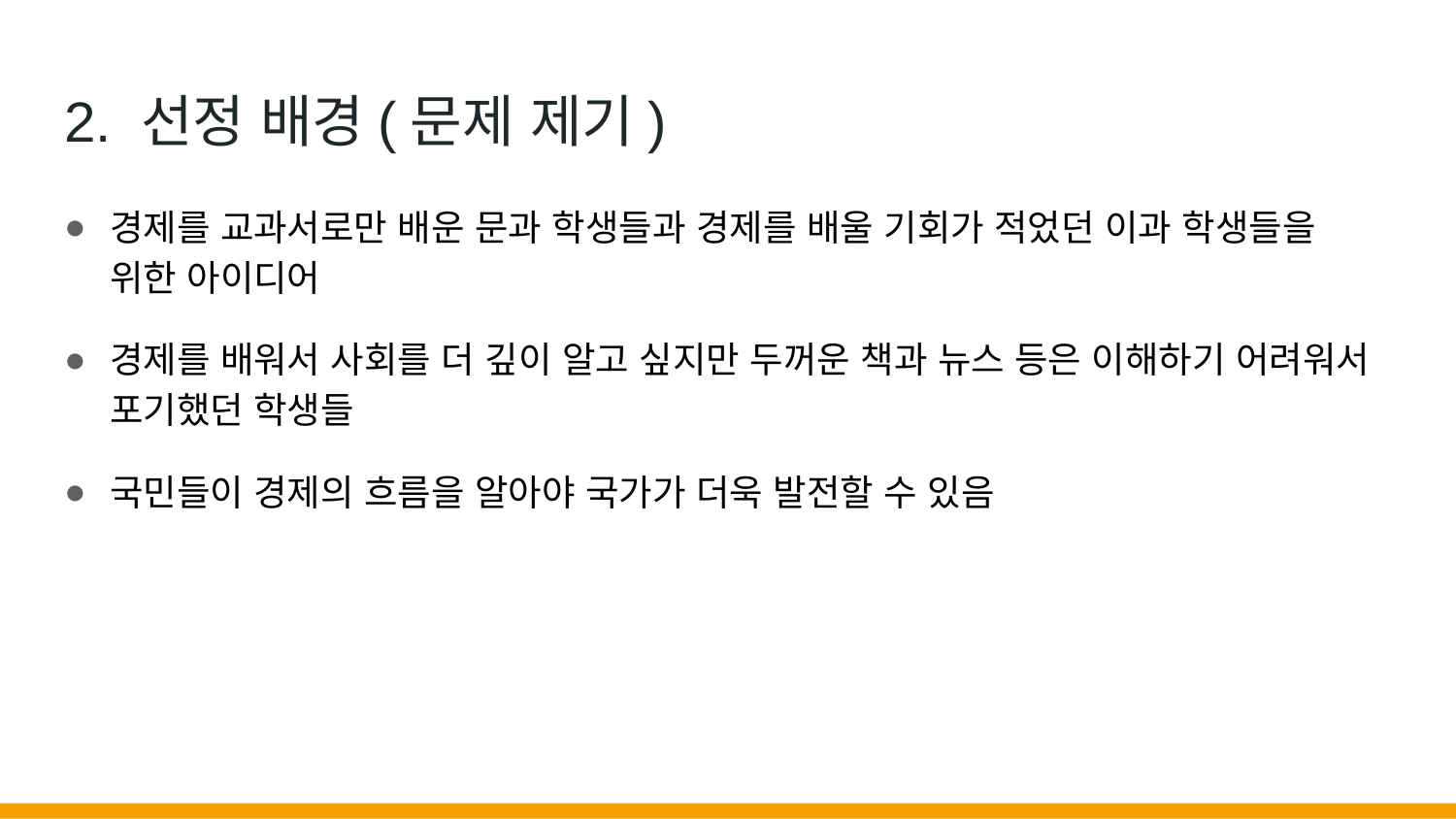

# 2. 선정 배경(문제 제기)
경제를 교과서로만 배운 문과 학생들과 경제를 배울 기회가 적었던 이과 학생들을 위한 아이디어
경제를 배워서 사회를 더 깊이 알고 싶지만 두꺼운 책과 뉴스 등은 이해하기 어려워서 포기했던 학생들
국민들이 경제의 흐름을 알아야 국가가 더욱 발전할 수 있음